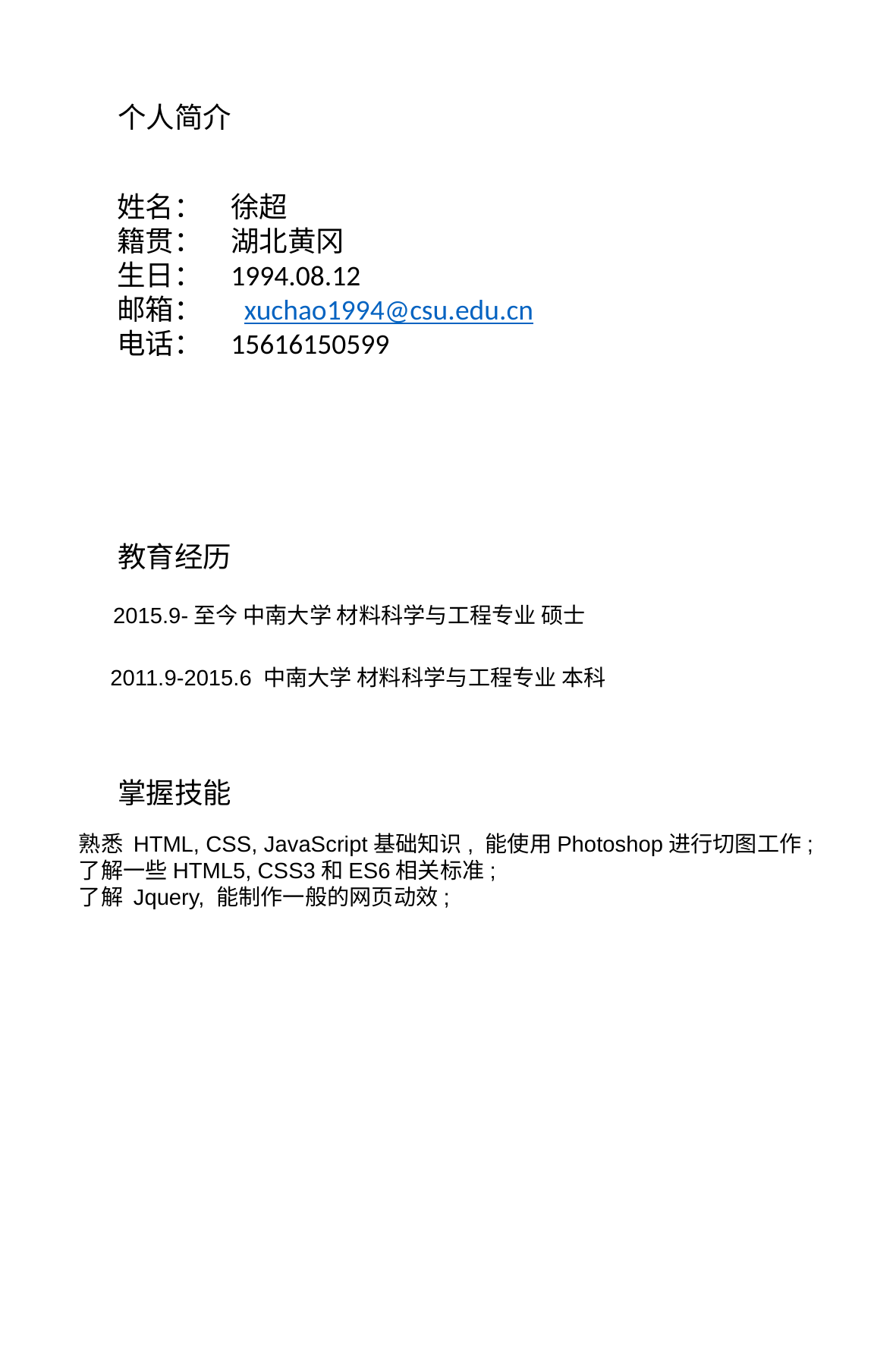

个人简介
姓名： 	徐超
籍贯：	湖北黄冈
生日： 	1994.08.12
邮箱：	 xuchao1994@csu.edu.cn
电话：	15616150599
教育经历
2015.9-至今 中南大学 材料科学与工程专业 硕士
2011.9-2015.6 中南大学 材料科学与工程专业 本科
掌握技能
熟悉 HTML, CSS, JavaScript基础知识, 能使用Photoshop进行切图工作;
了解一些HTML5, CSS3和ES6相关标准;
了解 Jquery, 能制作一般的网页动效;